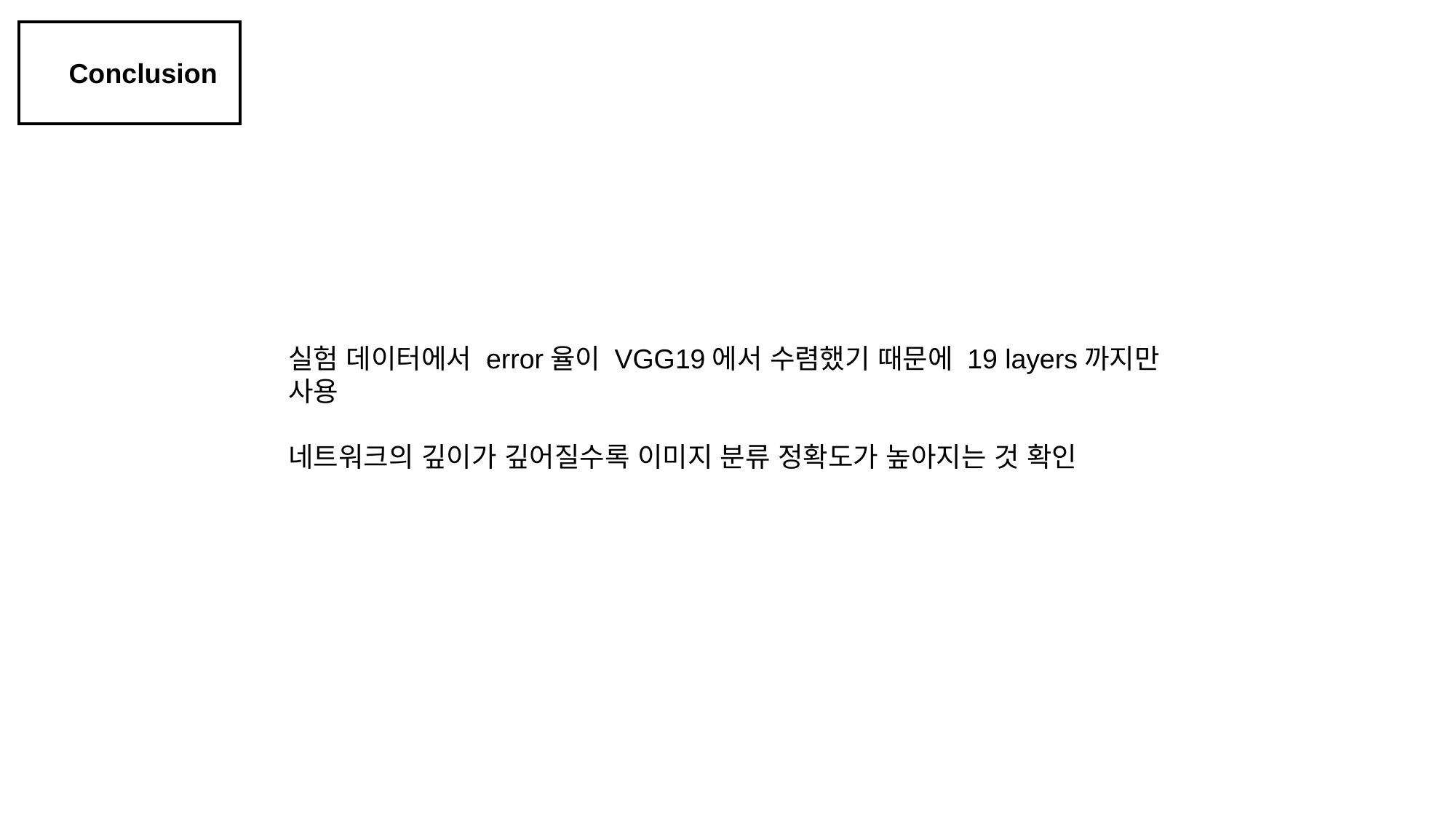

Conclusion
실험 데이터에서 error율이 VGG19에서 수렴했기 때문에 19 layers까지만 사용

네트워크의 깊이가 깊어질수록 이미지 분류 정확도가 높아지는 것 확인